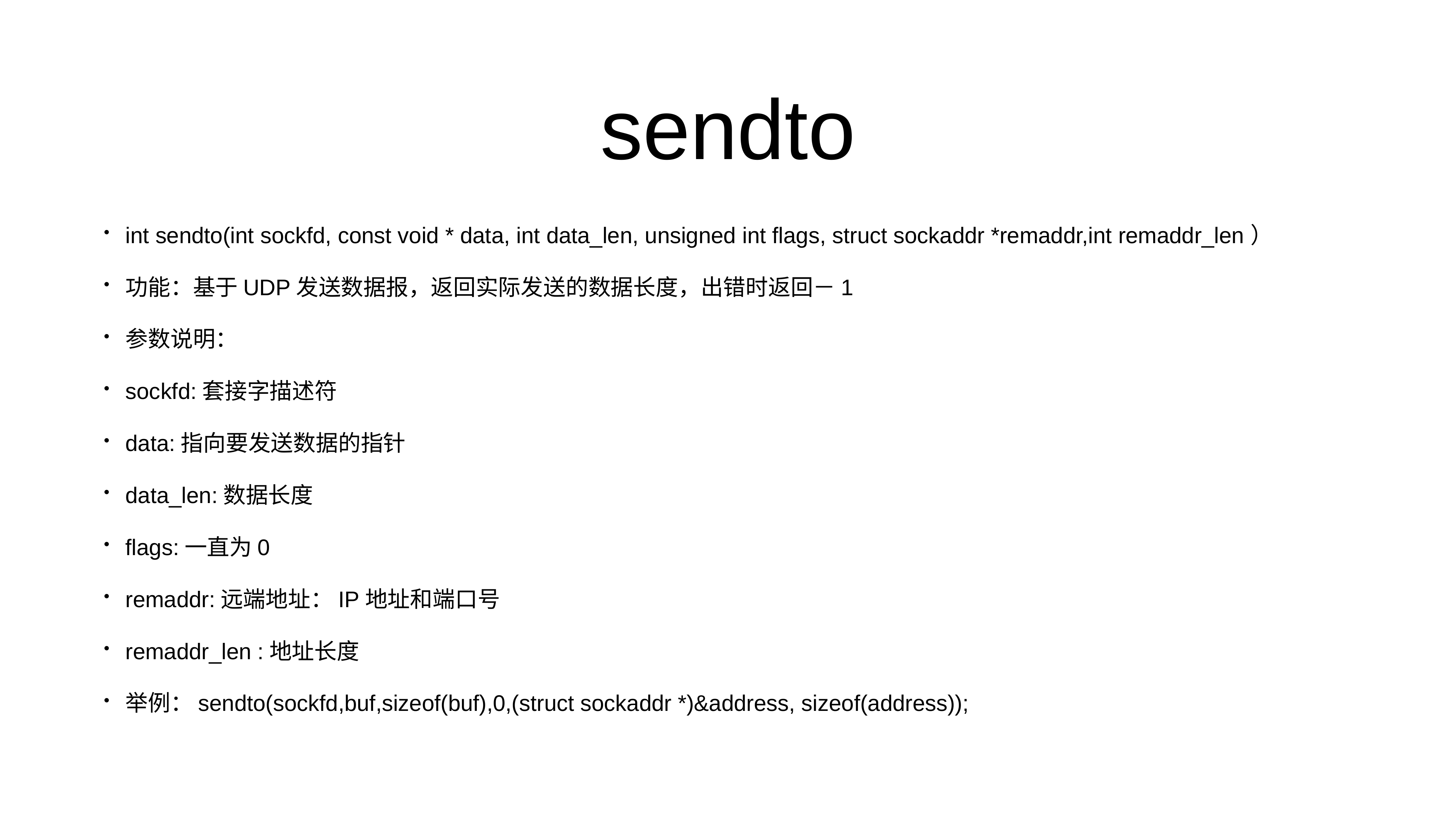

# sendto
int sendto(int sockfd, const void * data, int data_len, unsigned int flags, struct sockaddr *remaddr,int remaddr_len）
功能：基于UDP发送数据报，返回实际发送的数据长度，出错时返回－1
参数说明：
sockfd:套接字描述符
data:指向要发送数据的指针
data_len:数据长度
flags:一直为0
remaddr:远端地址：IP地址和端口号
remaddr_len :地址长度
举例：sendto(sockfd,buf,sizeof(buf),0,(struct sockaddr *)&address, sizeof(address));